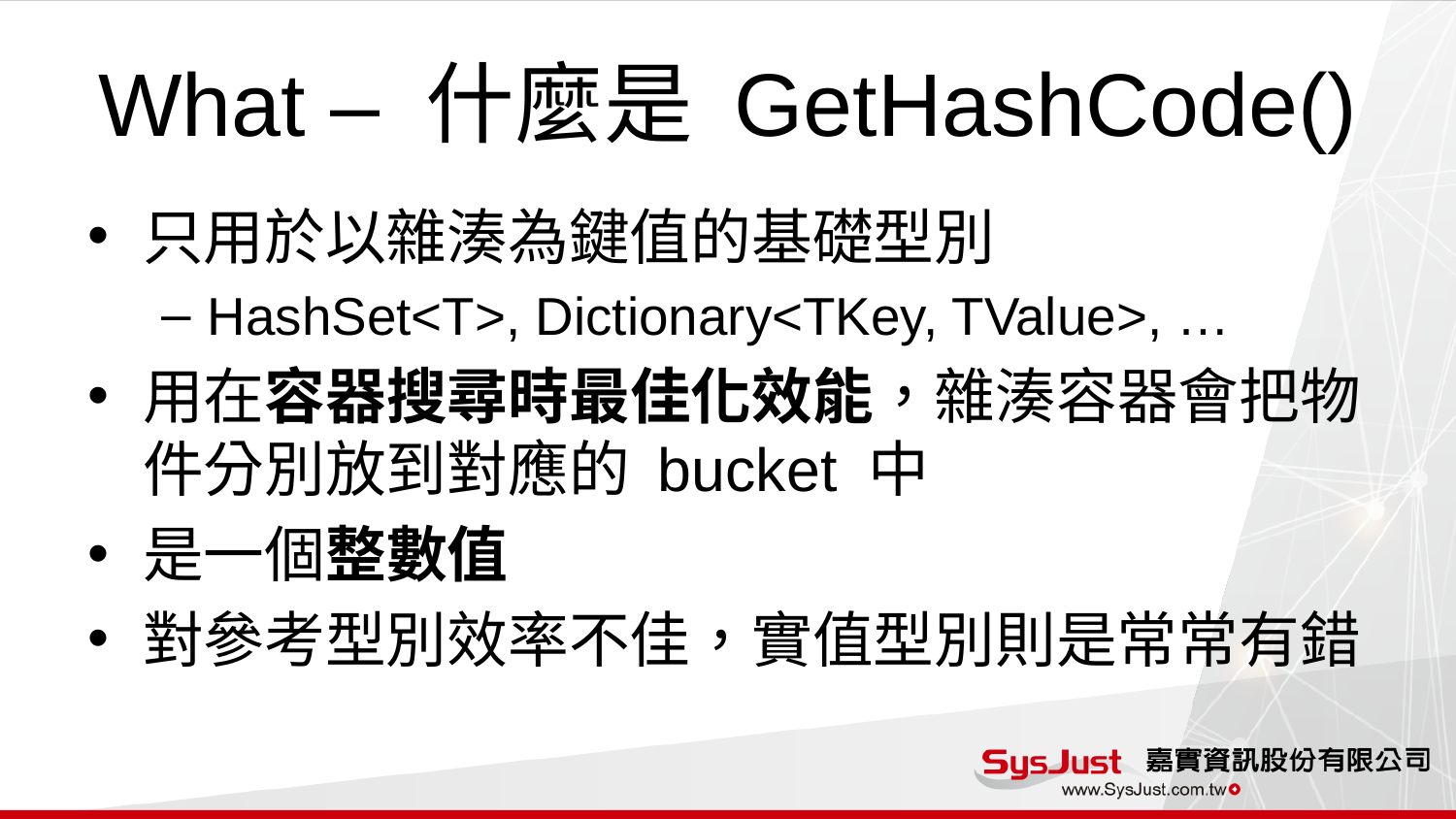

# What – 什麼是 GetHashCode()
只用於以雜湊為鍵值的基礎型別
HashSet<T>, Dictionary<TKey, TValue>, …
用在容器搜尋時最佳化效能，雜湊容器會把物件分別放到對應的 bucket 中
是一個整數值
對參考型別效率不佳，實值型別則是常常有錯